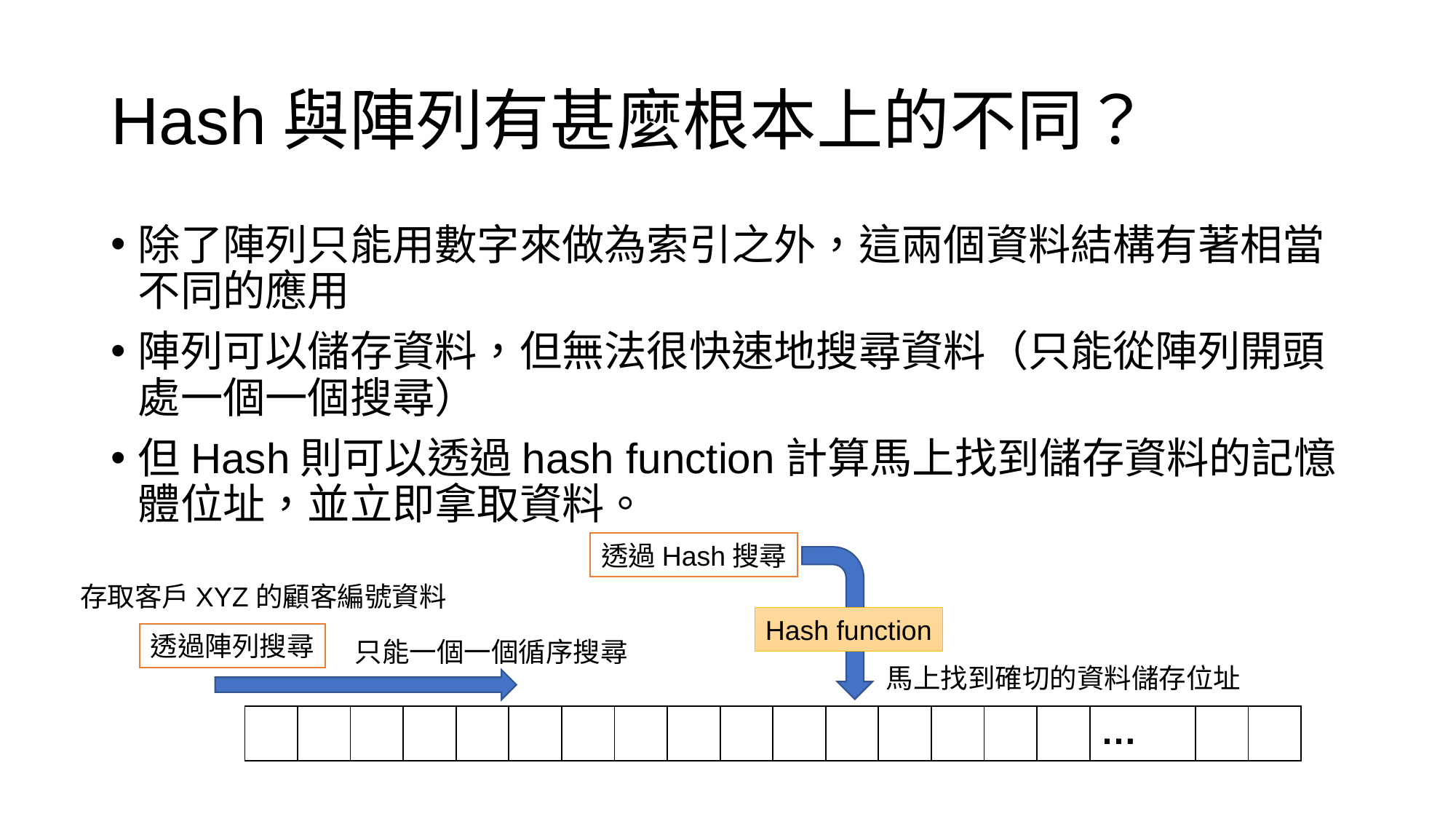

# Hash與陣列有甚麼根本上的不同？
除了陣列只能用數字來做為索引之外，這兩個資料結構有著相當不同的應用
陣列可以儲存資料，但無法很快速地搜尋資料（只能從陣列開頭處一個一個搜尋）
但Hash則可以透過hash function計算馬上找到儲存資料的記憶體位址，並立即拿取資料。
透過Hash搜尋
存取客戶XYZ的顧客編號資料

Hash function
透過陣列搜尋
只能一個一個循序搜尋
馬上找到確切的資料儲存位址

|  |  |  |  |  |  |  |  |  |  |  |  |  |  |  |  | … |  |  |
| --- | --- | --- | --- | --- | --- | --- | --- | --- | --- | --- | --- | --- | --- | --- | --- | --- | --- | --- |